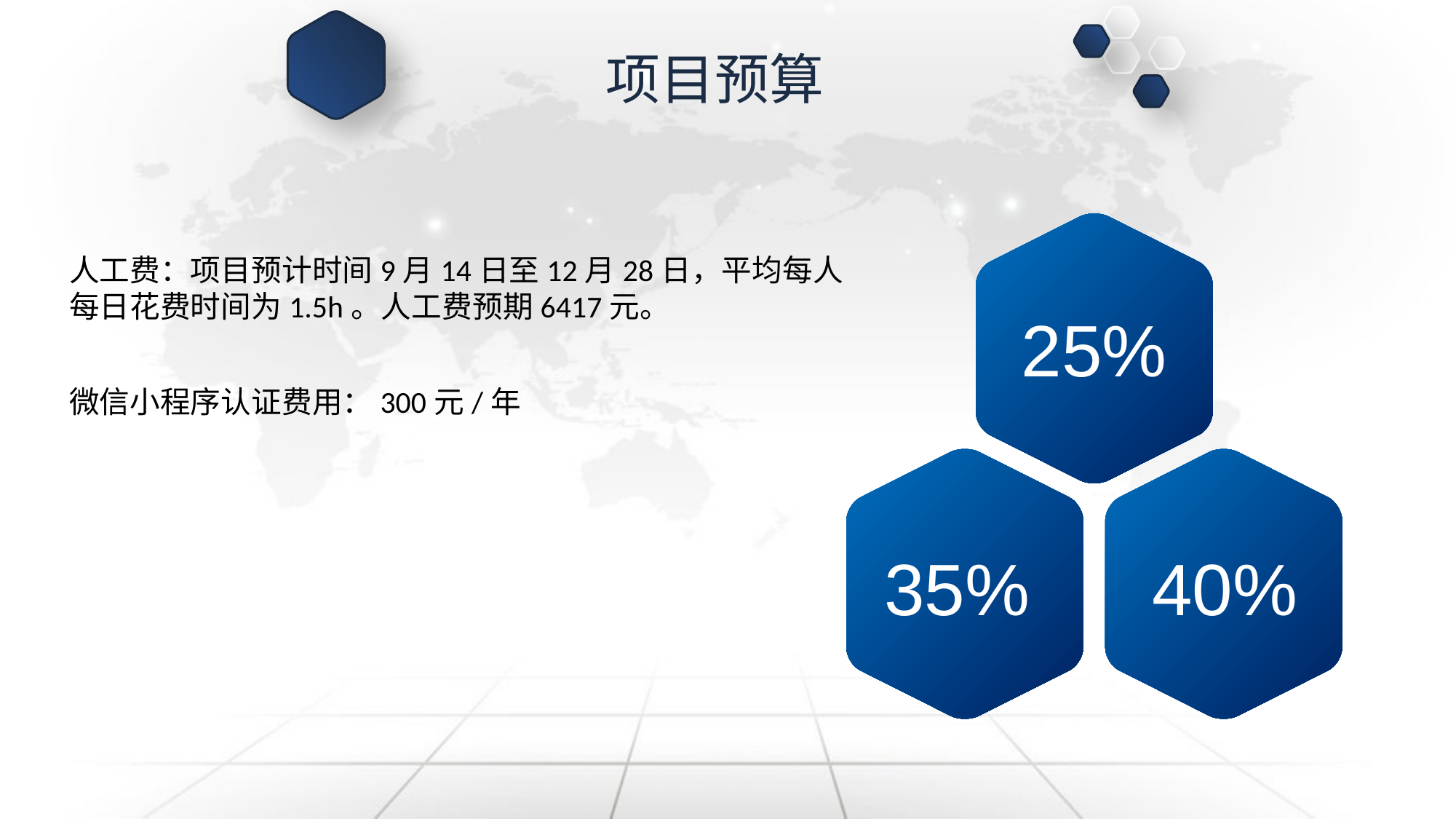

项目预算

25%
人工费：项目预计时间9月14日至12月28日，平均每人每日花费时间为1.5h。人工费预期6417元。
微信小程序认证费用：300元/年

35%

40%